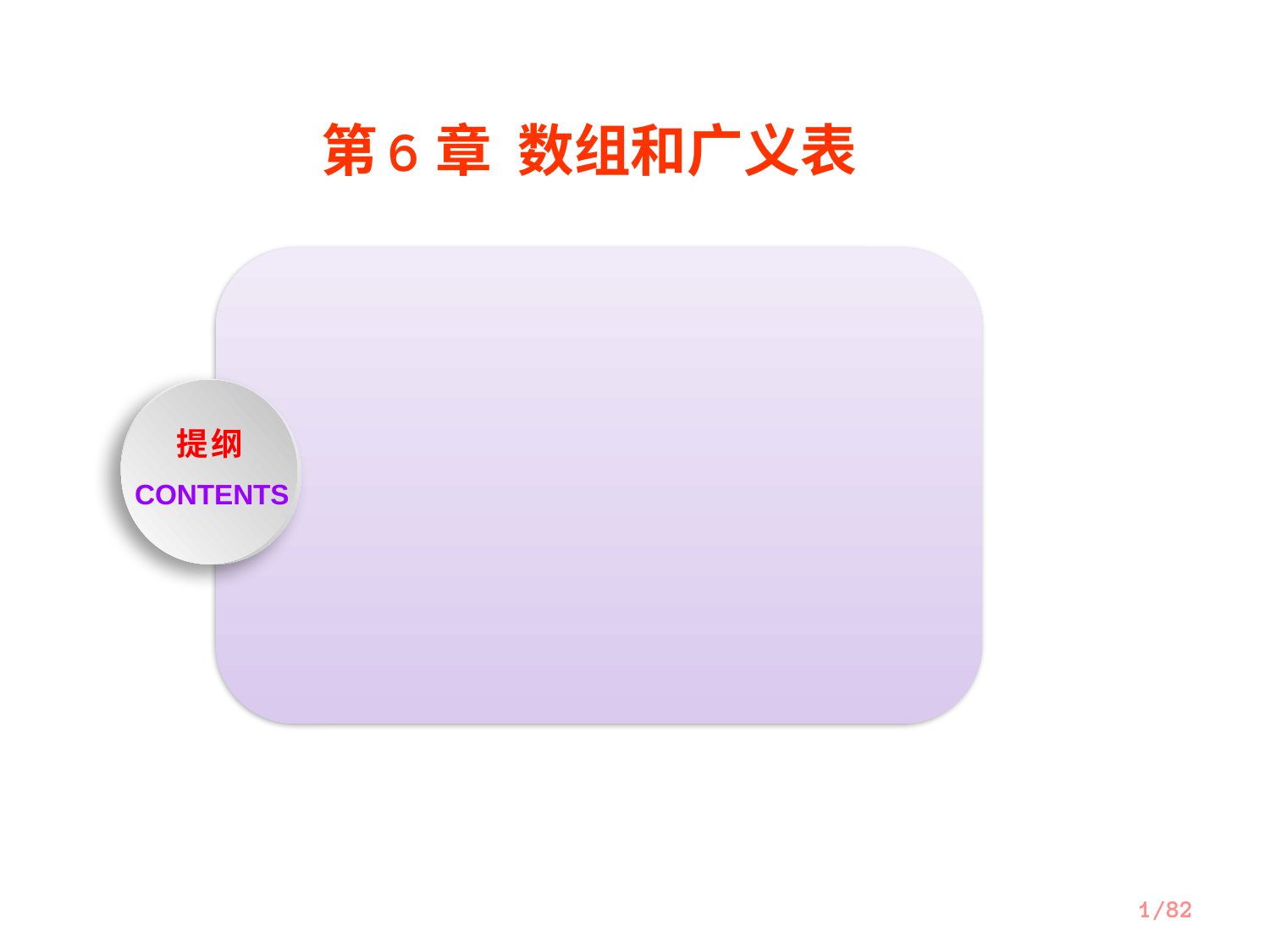

第6章  数组和广义表

6.1 数  组

提纲
CONTENTS
6.2 稀疏矩阵
6.3 广义表
1/82